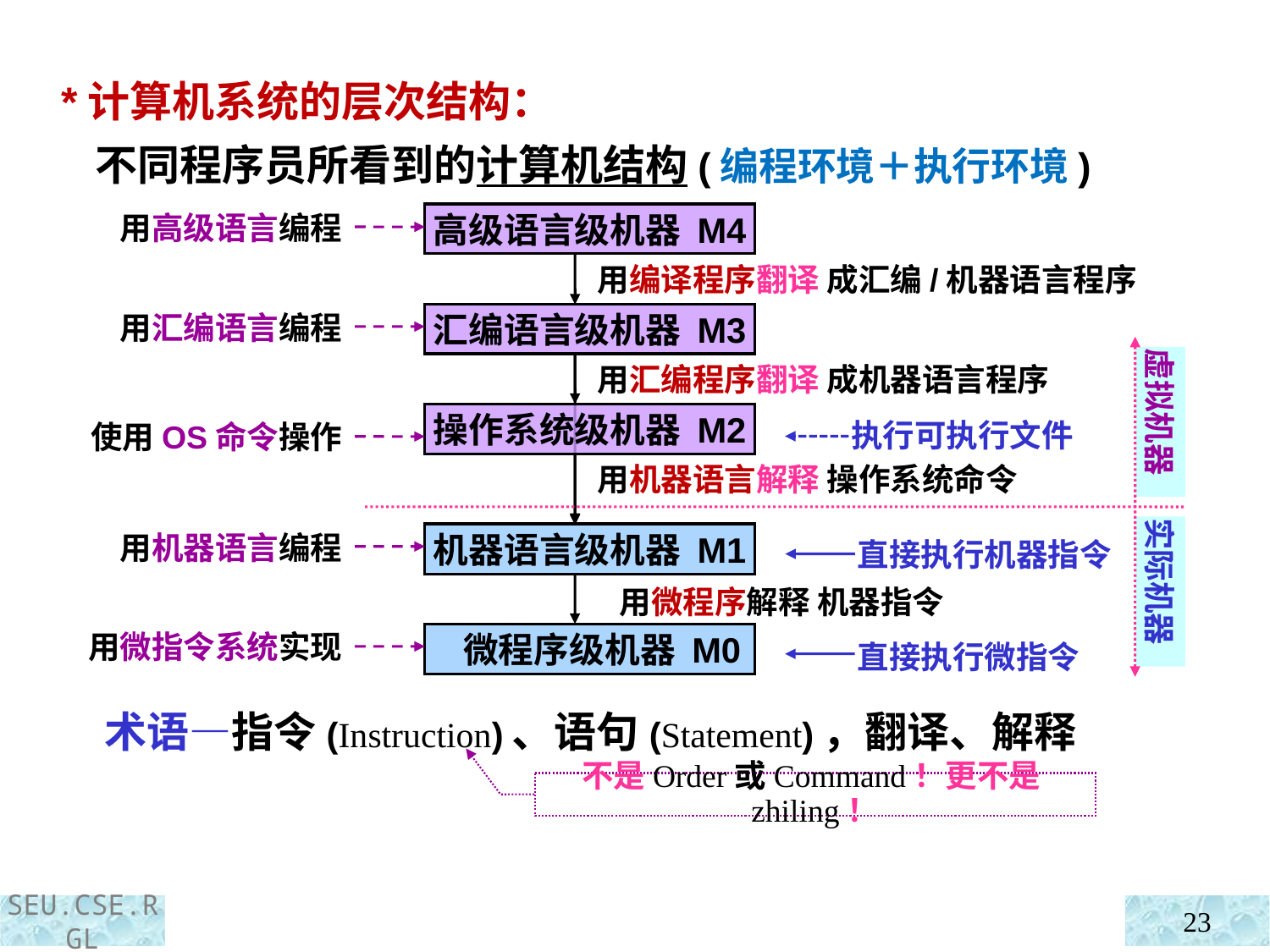

*计算机系统的层次结构：
     不同程序员所看到的计算机结构(编程环境＋执行环境)
高级语言级机器 M4
用高级语言编程

用编译程序翻译 成汇编/机器语言程序
汇编语言级机器 M3
用汇编语言编程

虚拟机器

实际机器

用汇编程序翻译 成机器语言程序

操作系统级机器 M2
执行可执行文件

使用OS命令操作

用机器语言解释 操作系统命令
机器语言级机器 M1
用机器语言编程

直接执行机器指令

  用微程序解释 机器指令
  微程序级机器 M0
用微指令系统实现

直接执行微指令

      术语—指令(Instruction)、语句(Statement)，翻译、解释
不是Order或Command！更不是zhiling！
23